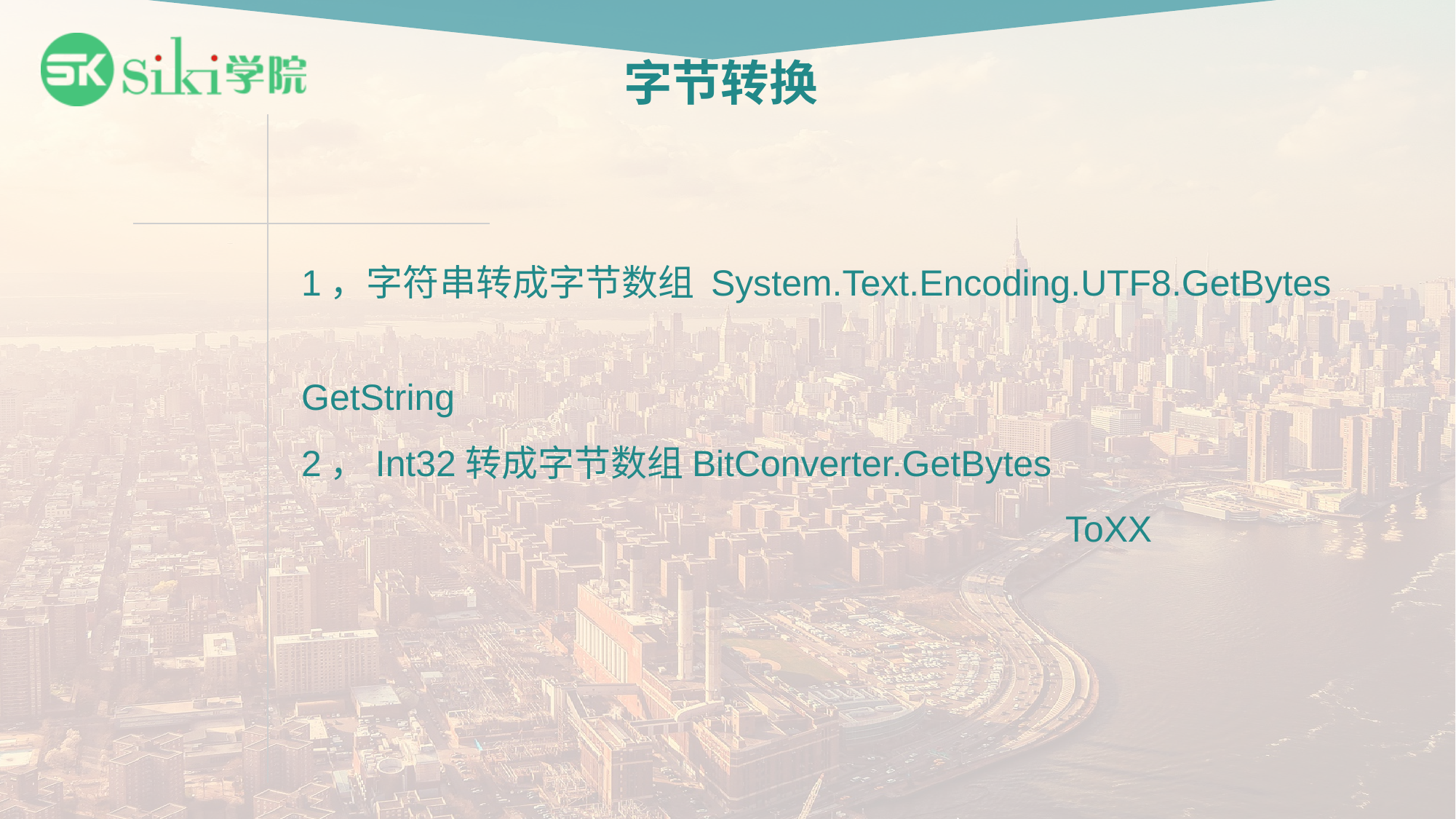

# 字节转换
1，字符串转成字节数组 System.Text.Encoding.UTF8.GetBytes
									GetString
2，Int32转成字节数组BitConverter.GetBytes
							ToXX